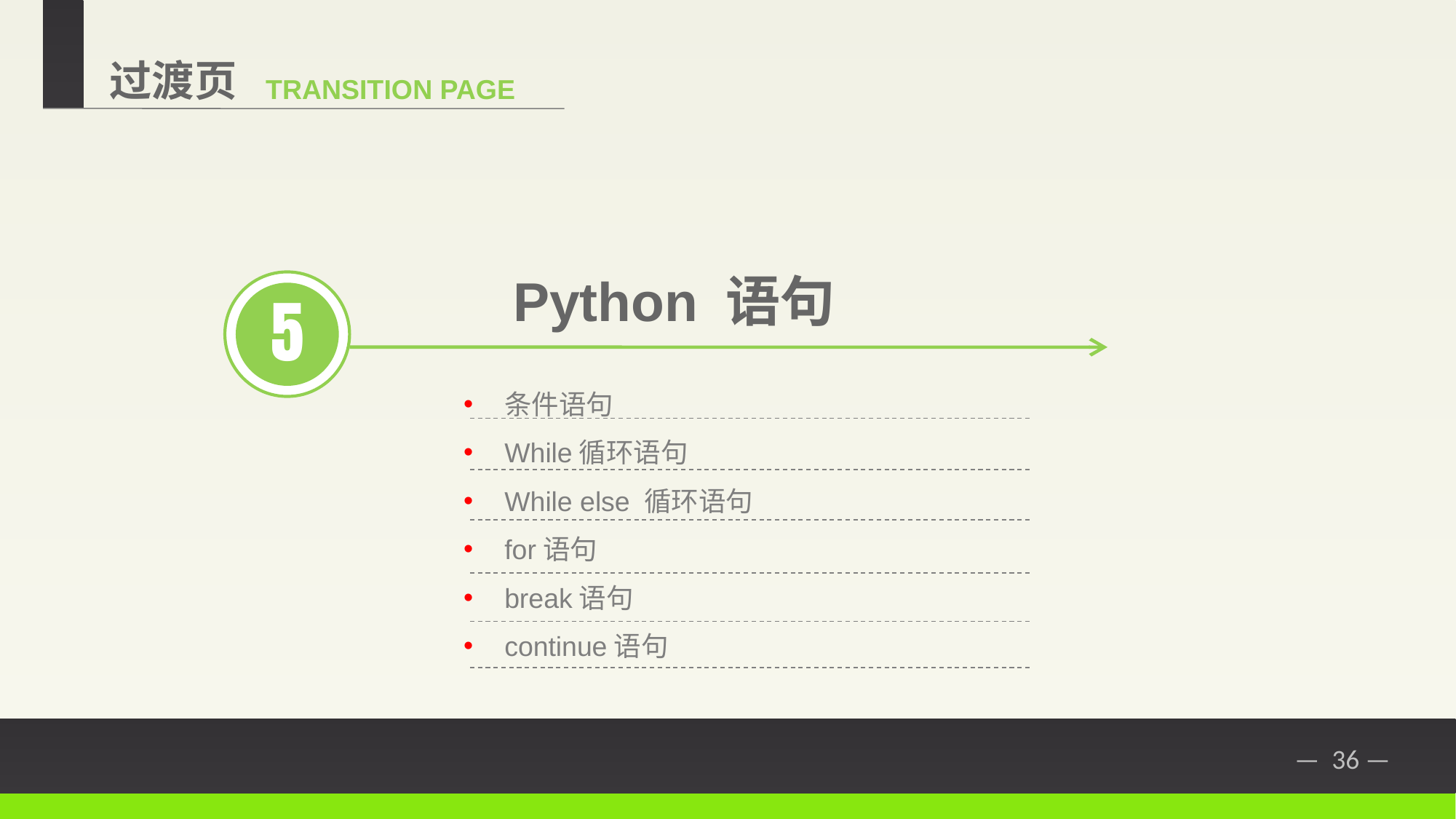

过渡页
TRANSITION PAGE

Python 语句

5

条件语句
While循环语句
While else 循环语句
for语句
break语句
continue语句